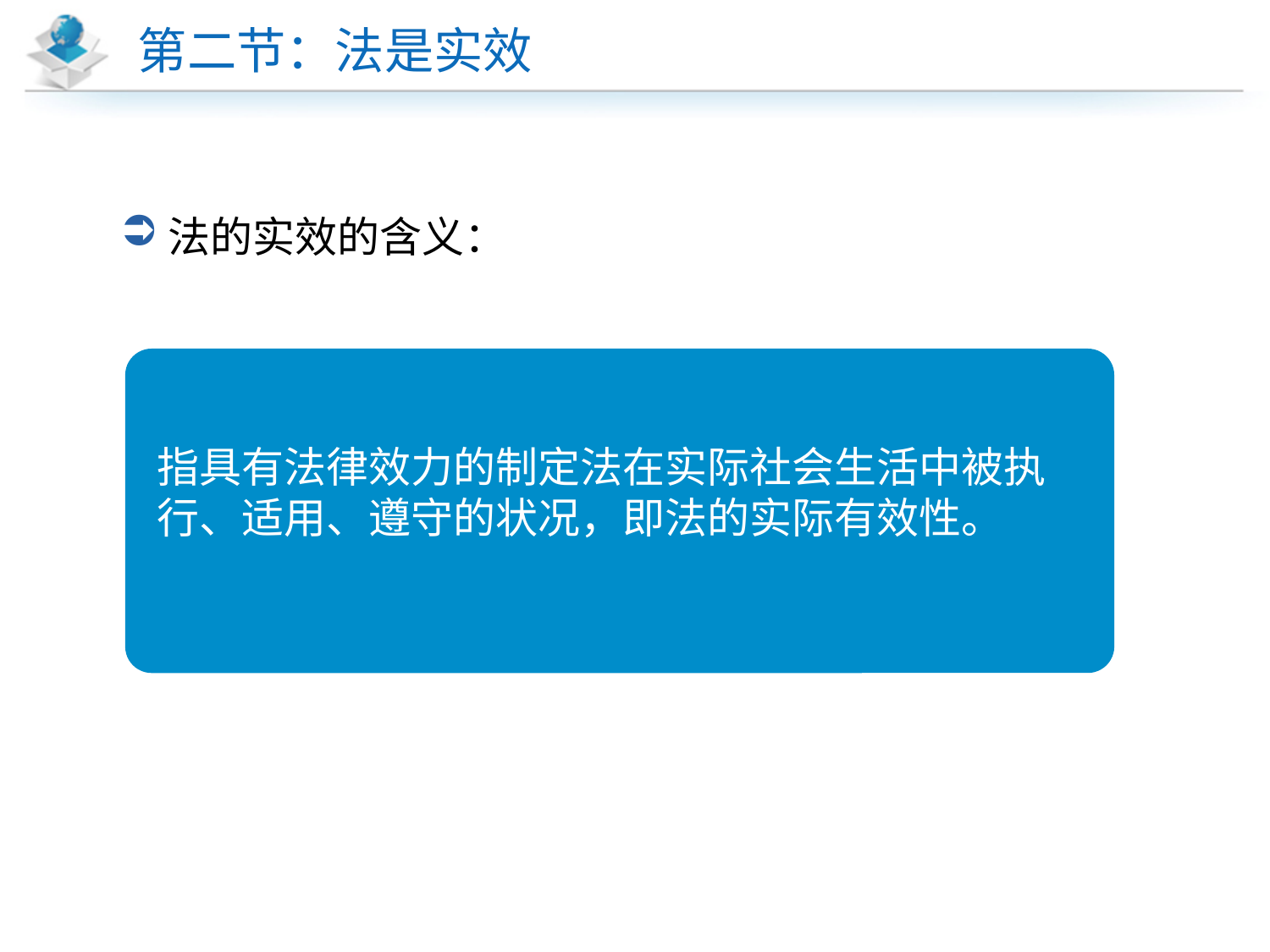

# 第二节：法是实效
法的实效的含义：

指具有法律效力的制定法在实际社会生活中被执行、适用、遵守的状况，即法的实际有效性。